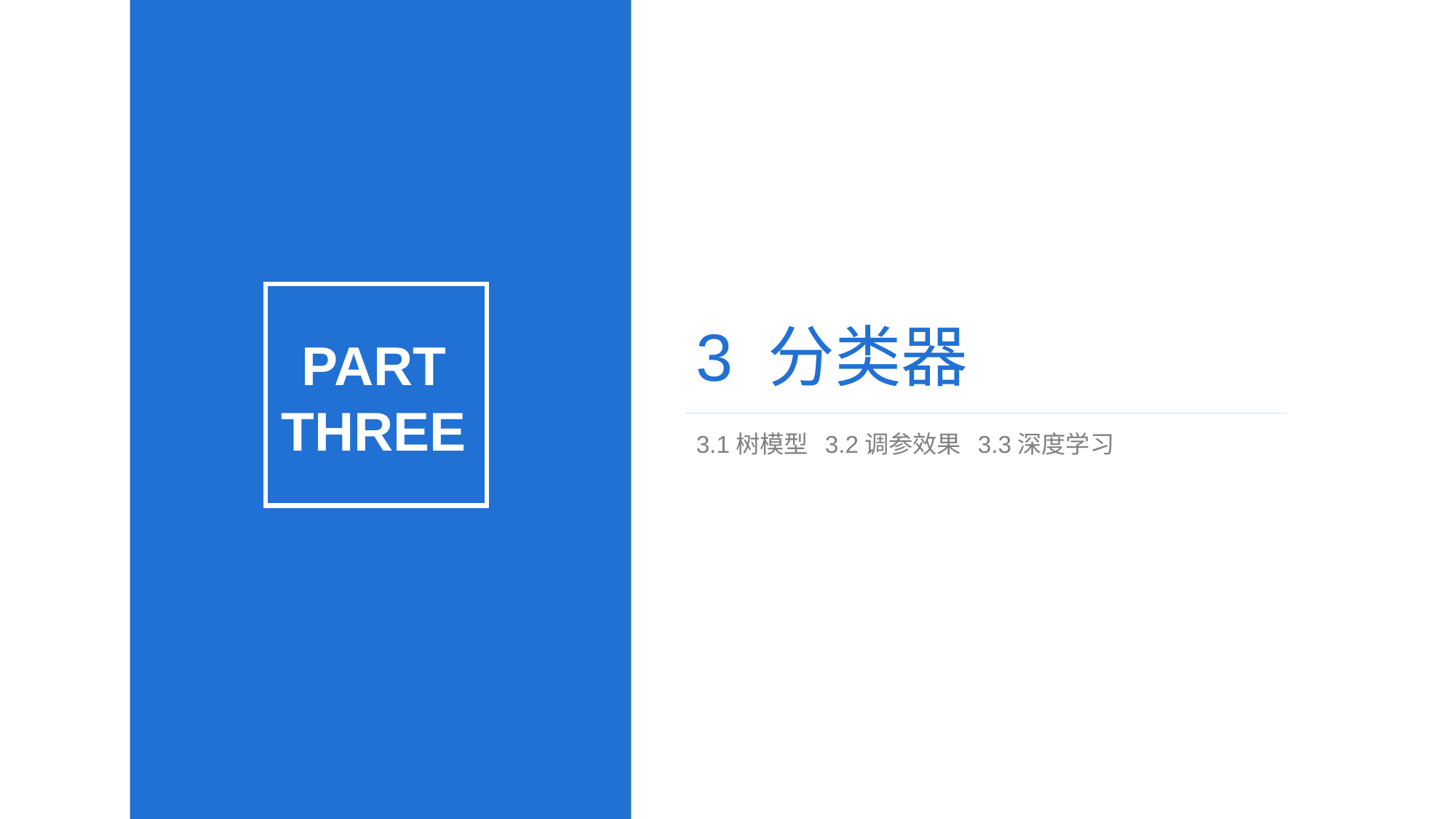

# 3 分类器
PART
THREE
3.1树模型  3.2调参效果  3.3深度学习